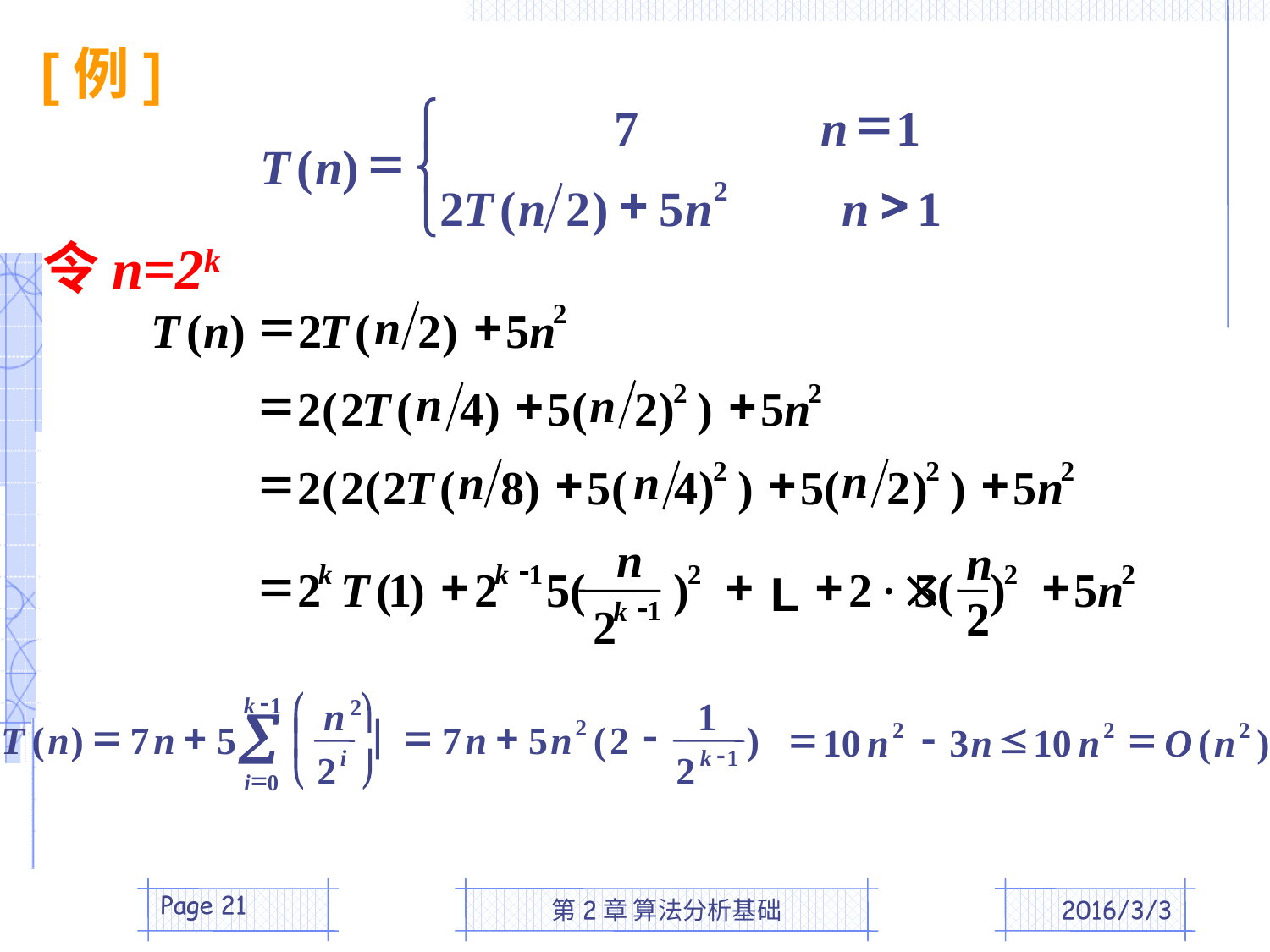

[例]

=

7
n
1
=
T
(
n
)

+
>
2
2
T
(
n
2
)
5
n
n
1

令n=2k

=
+
2
n
T
(
n
)
2
T
(
2
)
5
n

=
+
+
n
2
2
n
2
(
2
T
(
4
)
5
(
2
)
)
5
n

n
=
n
+
+
+
n
2
2
2
2
(
2
(
2
T
(
8
)
5
(
4
)
)
5
(
2
)
)
5
n

n
n
−
=
+
+
+
+
1
2
2
2
k
k
⋅×
2
T
(
1
)
2
5
(
)
2
5
(
)
5
n
L
2
−

1
k
2

−

1
k
n
1
2
∑
=
+
=
+
−
2
=
−
≤
=

2
2
2
T
(
n
)
7
n
5
7
n
5
n
(
2
)
10
n
3
n
10
n
O
(
n
)
−

1
i
k
2
2

=
0
i

Page 21
第2章 算法分析基础
2016/3/3